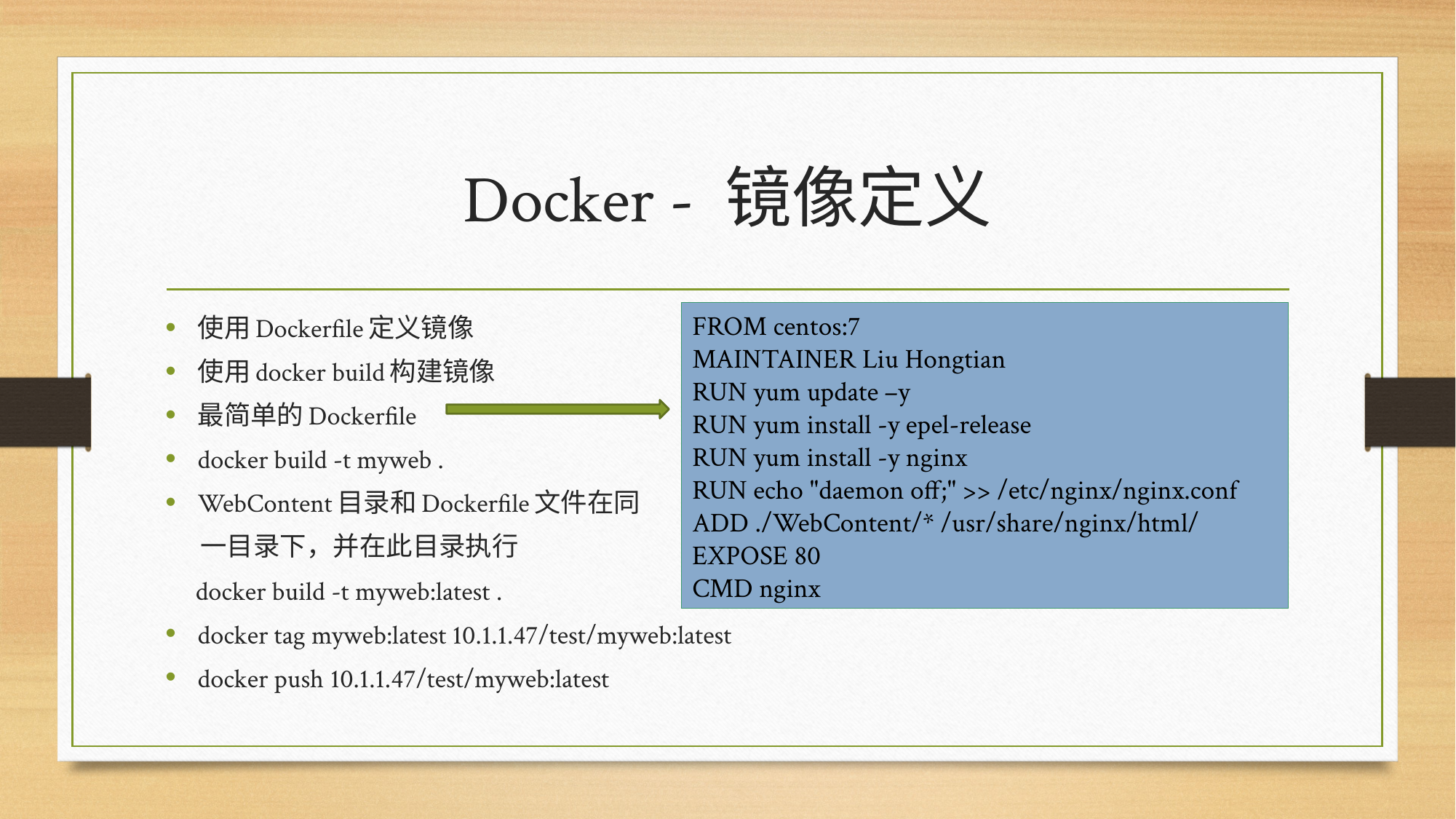

# Docker - 镜像定义
FROM centos:7
MAINTAINER Liu Hongtian
RUN yum update –y
RUN yum install -y epel-release
RUN yum install -y nginx
RUN echo "daemon off;" >> /etc/nginx/nginx.conf
ADD ./WebContent/* /usr/share/nginx/html/
EXPOSE 80
CMD nginx
使用Dockerfile定义镜像
使用docker build构建镜像
最简单的Dockerfile
docker build -t myweb .
WebContent目录和Dockerfile文件在同
     一目录下，并在此目录执行
     docker build -t myweb:latest .
docker tag myweb:latest 10.1.1.47/test/myweb:latest
docker push 10.1.1.47/test/myweb:latest